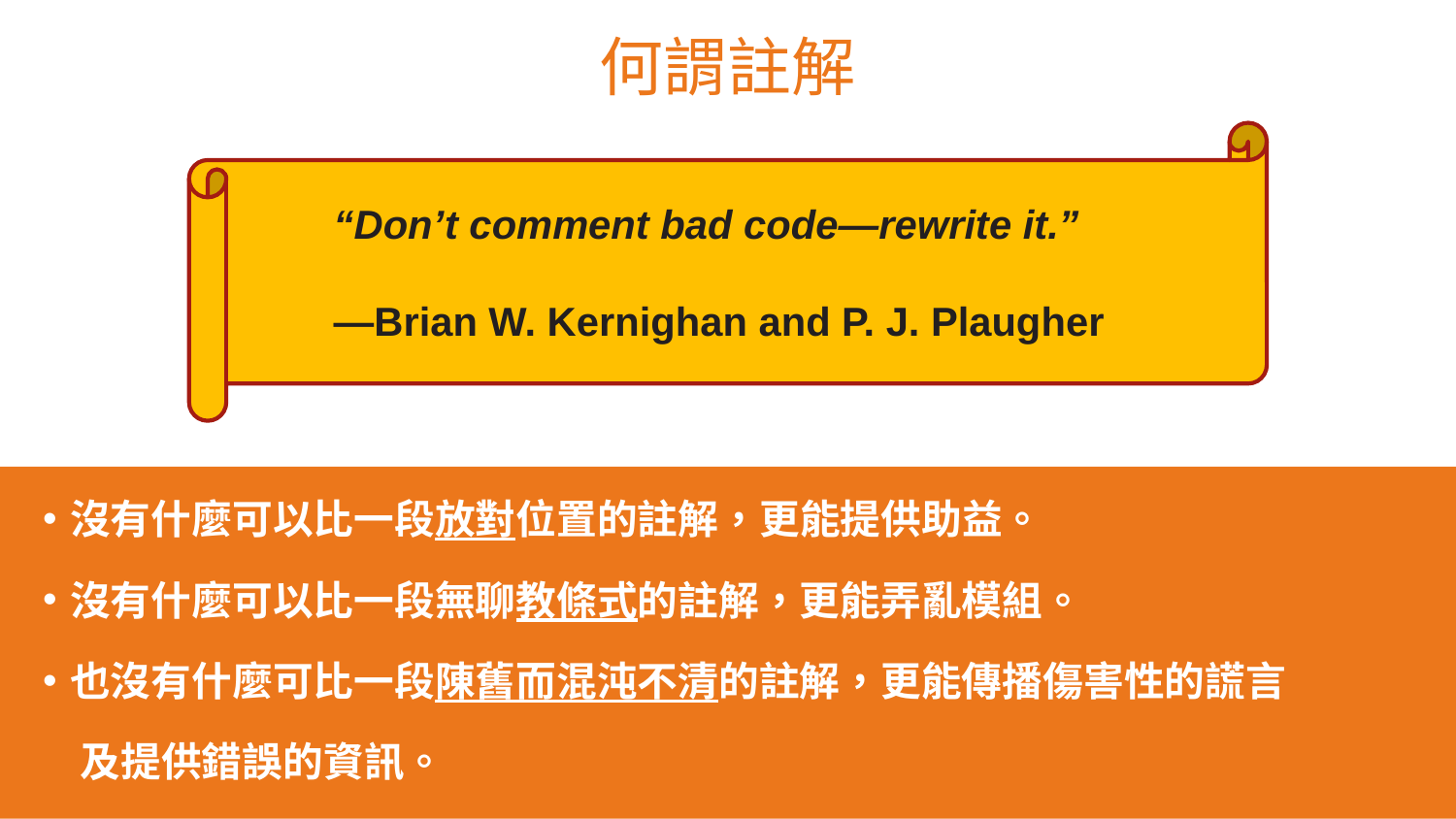

何謂註解

“Don’t comment bad code—rewrite it.”

—Brian W. Kernighan and P. J. Plaugher
沒有什麼可以比一段放對位置的註解，更能提供助益。
沒有什麼可以比一段無聊教條式的註解，更能弄亂模組。
也沒有什麼可比一段陳舊而混沌不清的註解，更能傳播傷害性的謊言
   及提供錯誤的資訊。